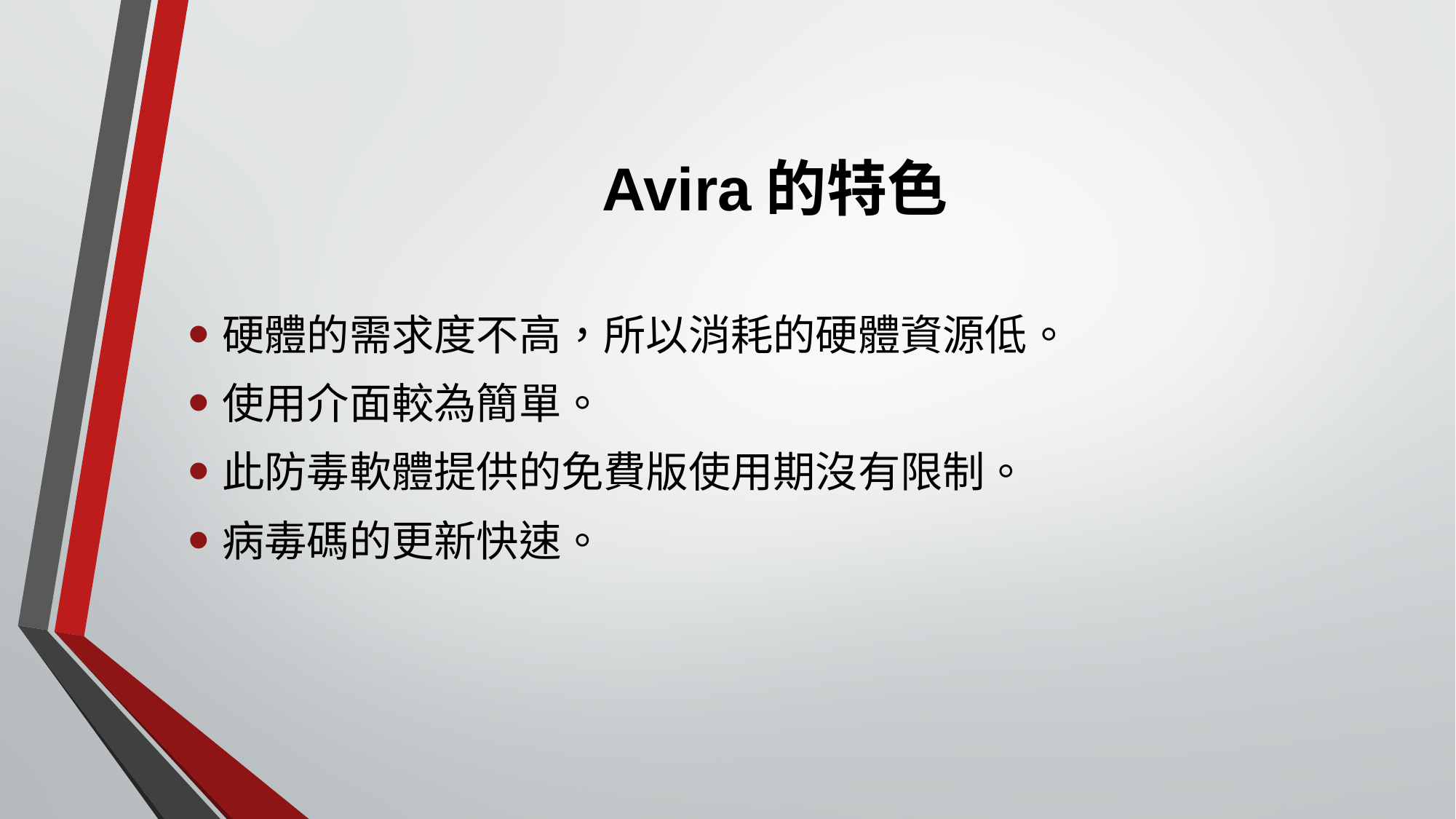

# Avira的特色
硬體的需求度不高，所以消耗的硬體資源低。
使用介面較為簡單。
此防毒軟體提供的免費版使用期沒有限制。
病毒碼的更新快速。